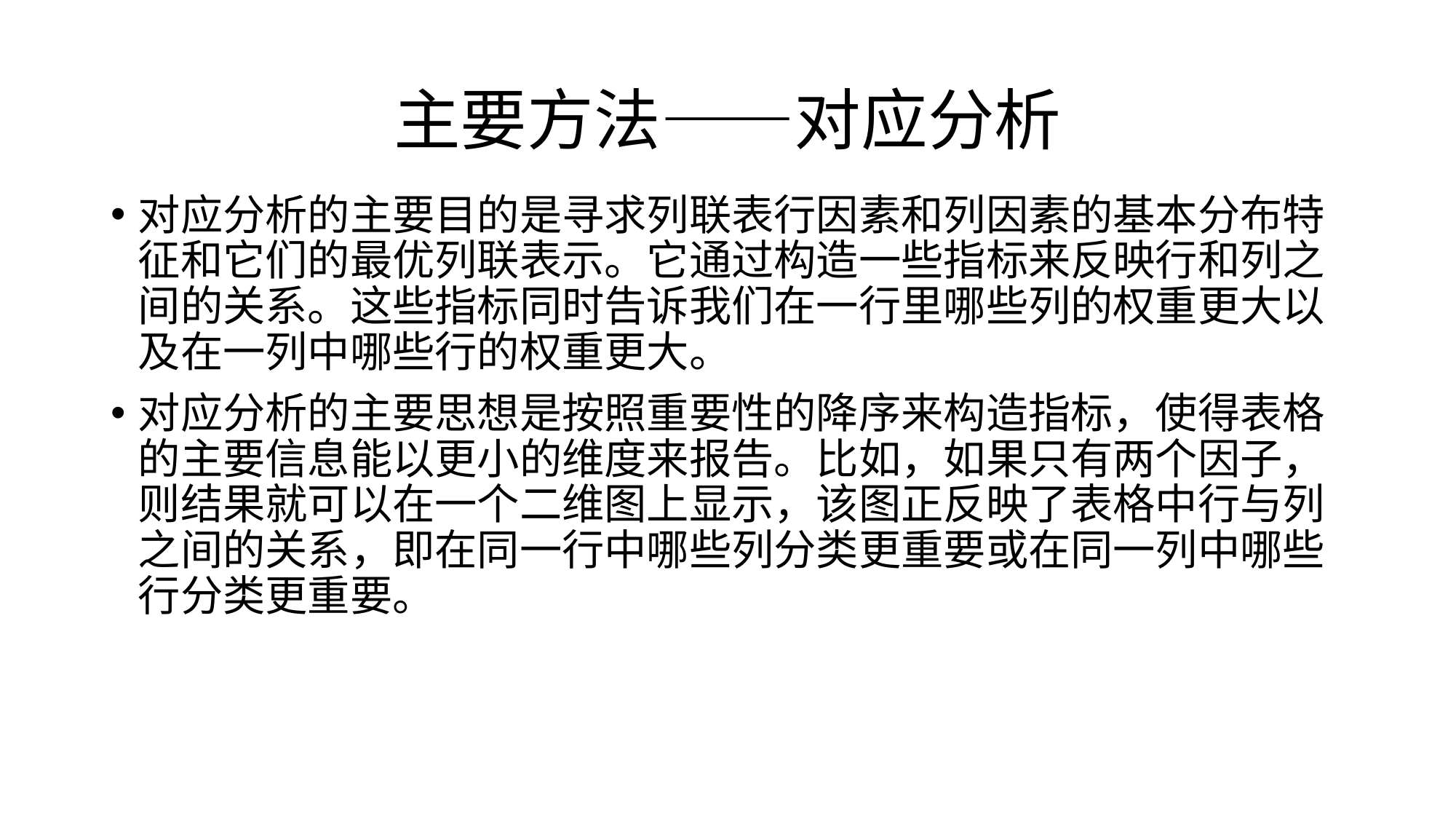

# 主要方法——对应分析
对应分析的主要目的是寻求列联表行因素和列因素的基本分布特征和它们的最优列联表示。它通过构造一些指标来反映行和列之间的关系。这些指标同时告诉我们在一行里哪些列的权重更大以及在一列中哪些行的权重更大。
对应分析的主要思想是按照重要性的降序来构造指标，使得表格的主要信息能以更小的维度来报告。比如，如果只有两个因子，则结果就可以在一个二维图上显示，该图正反映了表格中行与列之间的关系，即在同一行中哪些列分类更重要或在同一列中哪些行分类更重要。